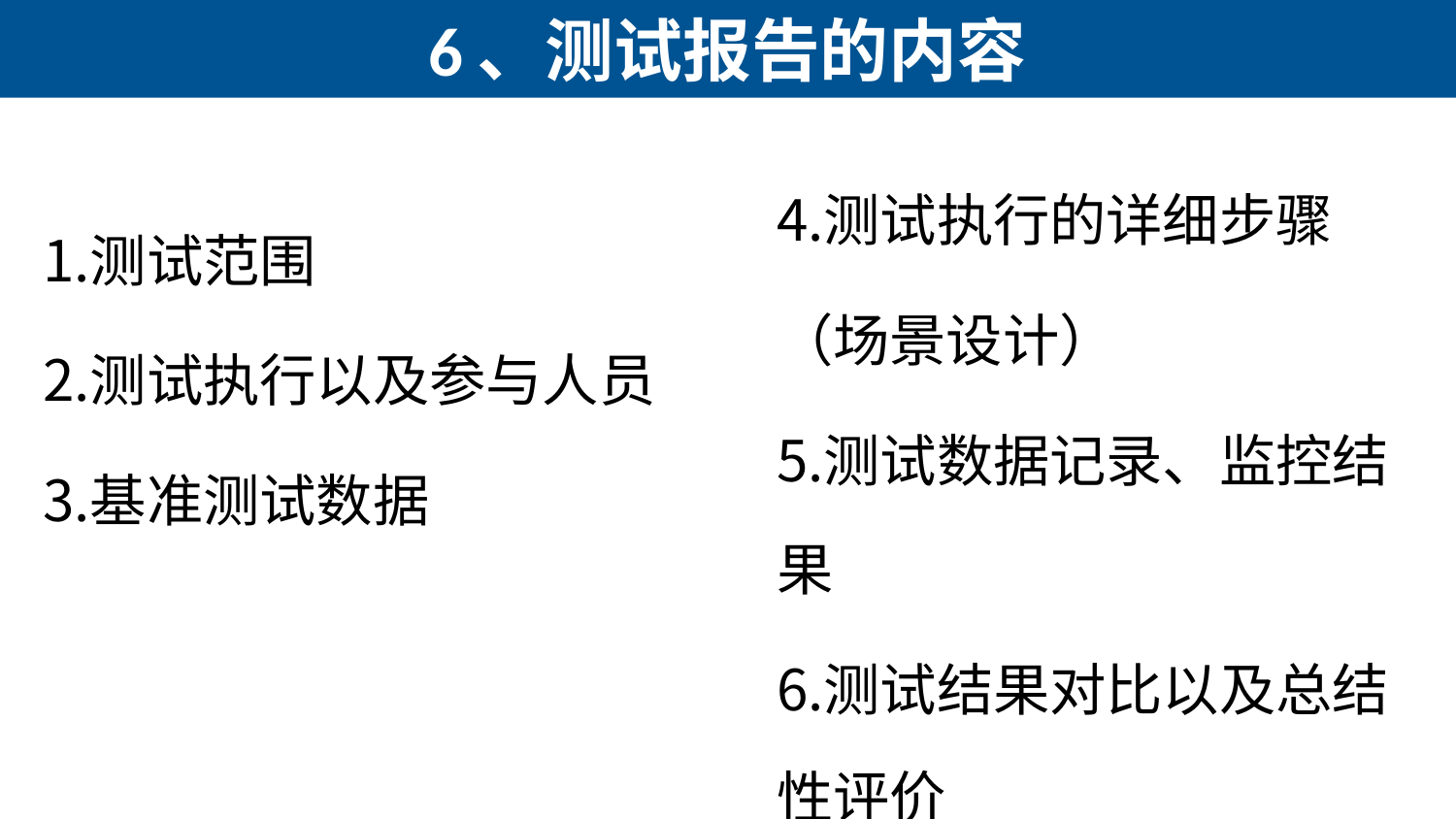

# 6、测试报告的内容
测试执行的详细步骤
（场景设计）
测试数据记录、监控结果
测试结果对比以及总结性评价
测试范围
测试执行以及参与人员
基准测试数据